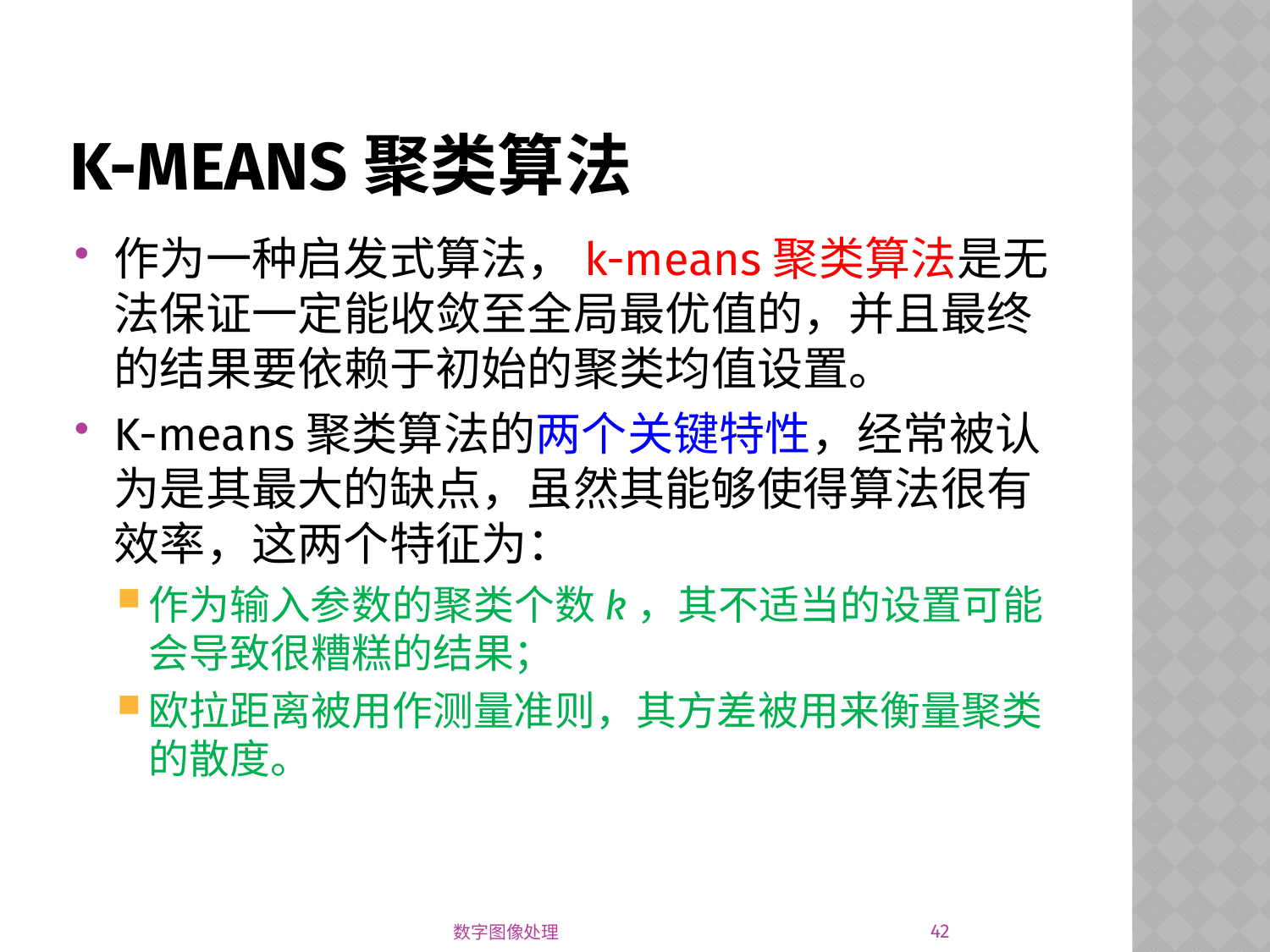

# K-means聚类算法
作为一种启发式算法，k-means聚类算法是无法保证一定能收敛至全局最优值的，并且最终的结果要依赖于初始的聚类均值设置。
K-means聚类算法的两个关键特性，经常被认为是其最大的缺点，虽然其能够使得算法很有效率，这两个特征为：
作为输入参数的聚类个数k，其不适当的设置可能会导致很糟糕的结果；
欧拉距离被用作测量准则，其方差被用来衡量聚类的散度。
42
数字图像处理